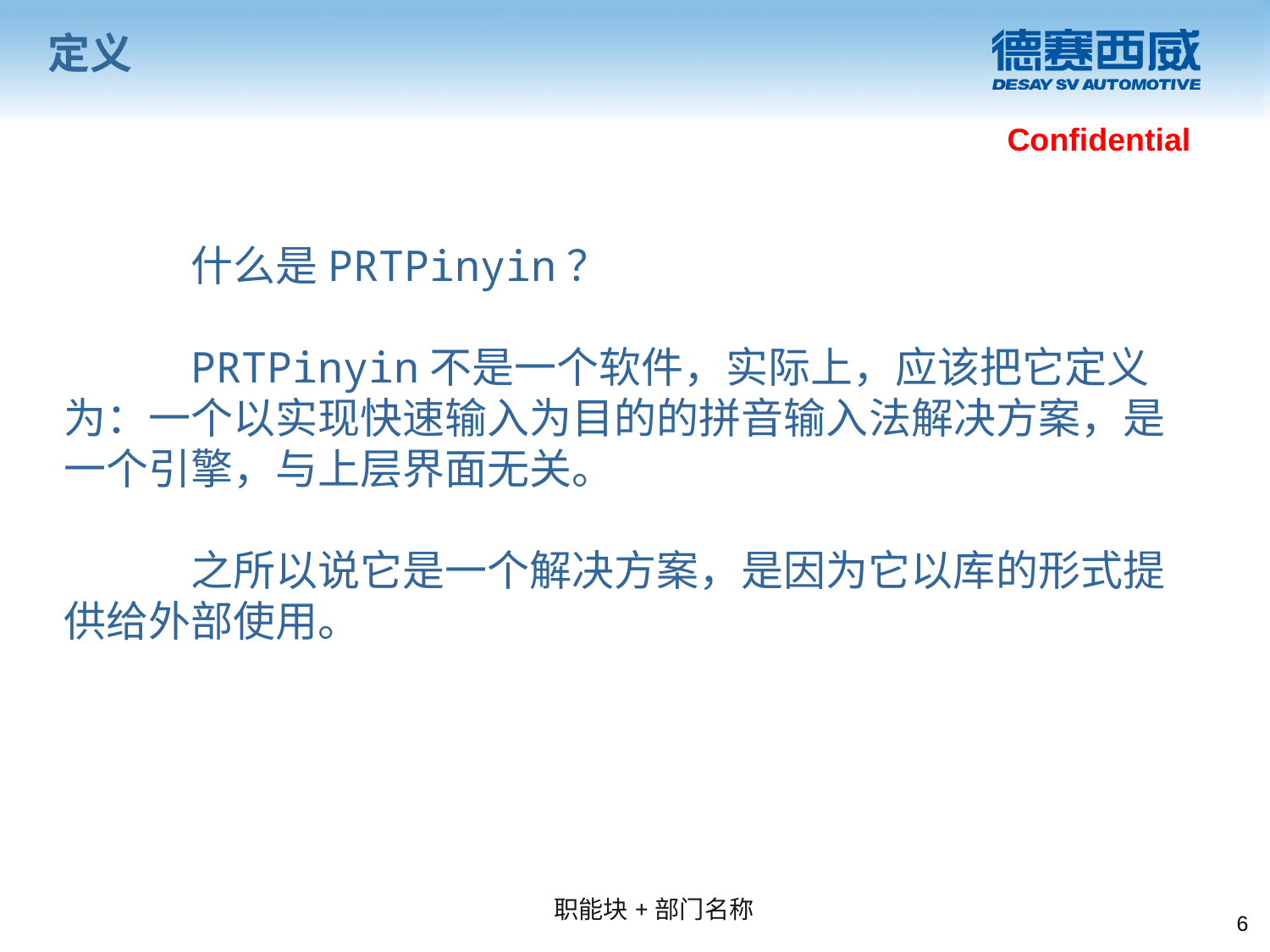

# 定义

	什么是PRTPinyin？

	PRTPinyin不是一个软件，实际上，应该把它定义为：一个以实现快速输入为目的的拼音输入法解决方案，是一个引擎，与上层界面无关。

	之所以说它是一个解决方案，是因为它以库的形式提供给外部使用。
6